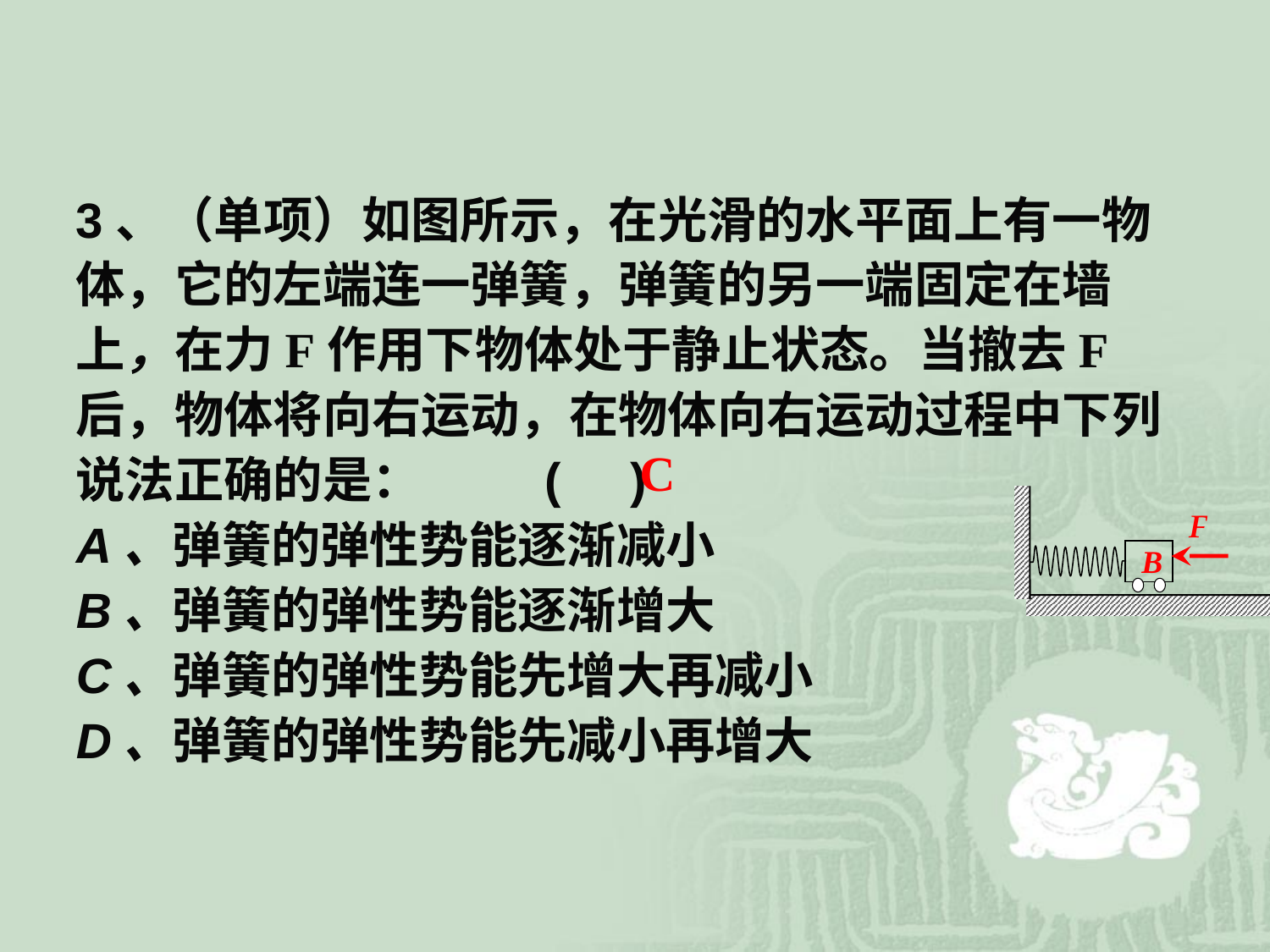

3、（单项）如图所示，在光滑的水平面上有一物体，它的左端连一弹簧，弹簧的另一端固定在墙上，在力F作用下物体处于静止状态。当撤去F后，物体将向右运动，在物体向右运动过程中下列说法正确的是：          (     )
A、弹簧的弹性势能逐渐减小
B、弹簧的弹性势能逐渐增大
C、弹簧的弹性势能先增大再减小
D、弹簧的弹性势能先减小再增大
C
F

B